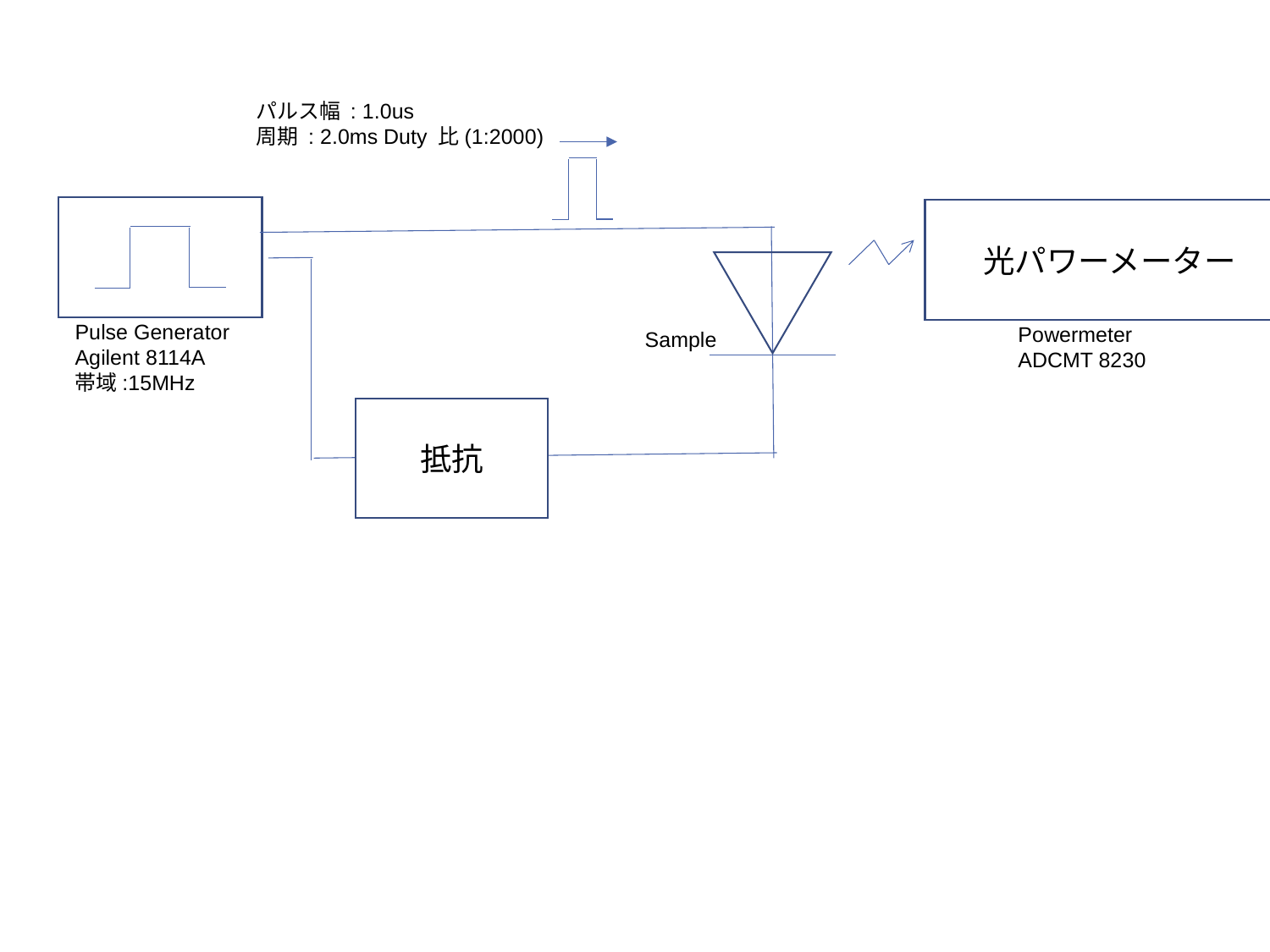

パルス幅 : 1.0us
周期 : 2.0ms Duty 比(1:2000)

光パワーメーター

Pulse Generator
Agilent 8114A
帯域:15MHz

Powermeter
ADCMT 8230

Sample
抵抗